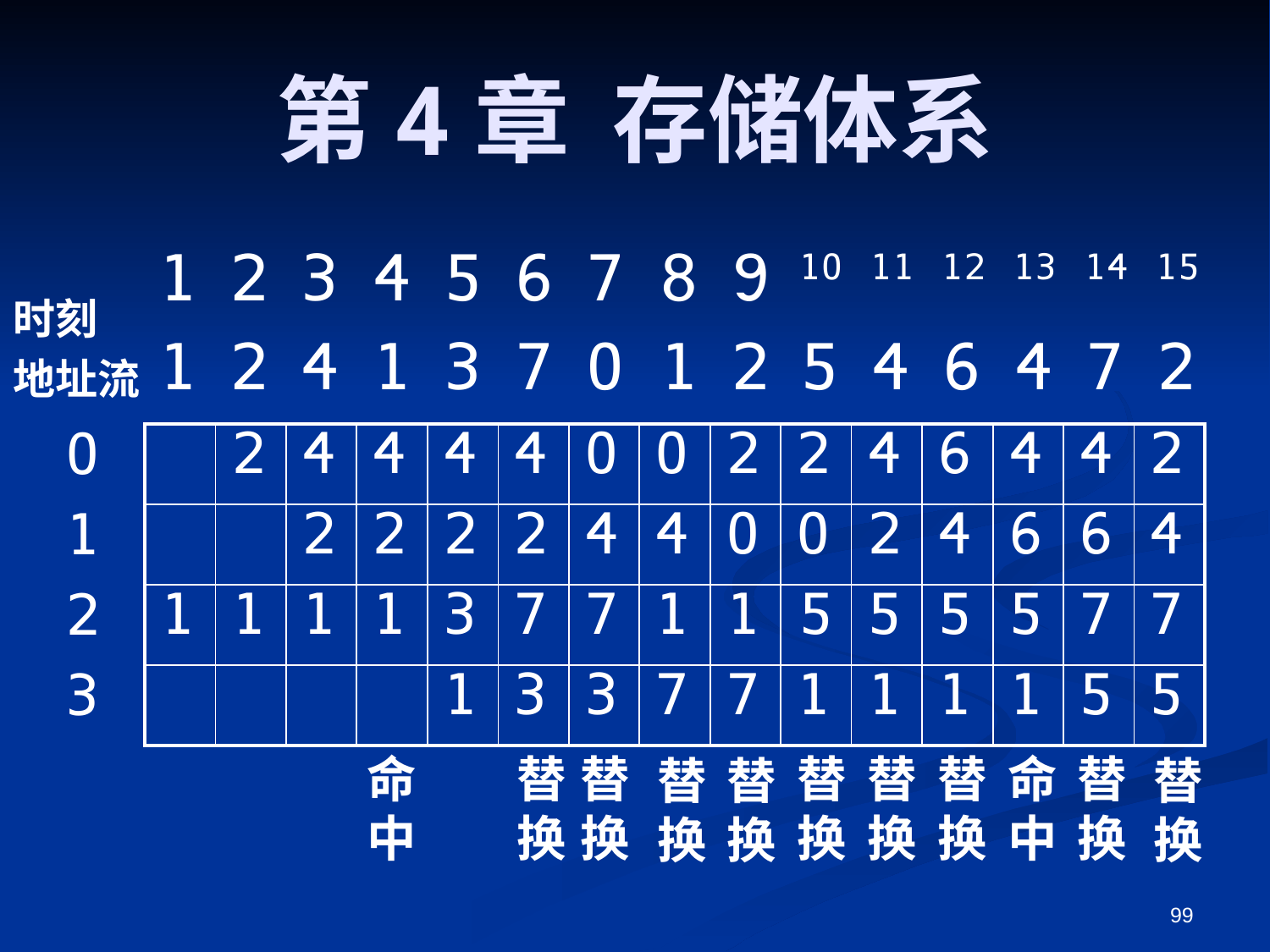

# 第4章  存储体系
| 1 | 2 | 3 | 4 | 5 | 6 | 7 | 8 | 9 | 10 | 11 | 12 | 13 | 14 | 15 |
| --- | --- | --- | --- | --- | --- | --- | --- | --- | --- | --- | --- | --- | --- | --- |
| 1 | 2 | 4 | 1 | 3 | 7 | 0 | 1 | 2 | 5 | 4 | 6 | 4 | 7 | 2 |
时刻
地址流
|  | 2 | 4 | 4 | 4 | 4 | 0 | 0 | 2 | 2 | 4 | 6 | 4 | 4 | 2 |
| --- | --- | --- | --- | --- | --- | --- | --- | --- | --- | --- | --- | --- | --- | --- |
|  |  | 2 | 2 | 2 | 2 | 4 | 4 | 0 | 0 | 2 | 4 | 6 | 6 | 4 |
| 1 | 1 | 1 | 1 | 3 | 7 | 7 | 1 | 1 | 5 | 5 | 5 | 5 | 7 | 7 |
|  |  |  |  | 1 | 3 | 3 | 7 | 7 | 1 | 1 | 1 | 1 | 5 | 5 |
| 0 |
| --- |
| 1 |
| 2 |
| 3 |
命中
替换
替换
替换
替换
替换
命中
替换
替换
替换
替换
99